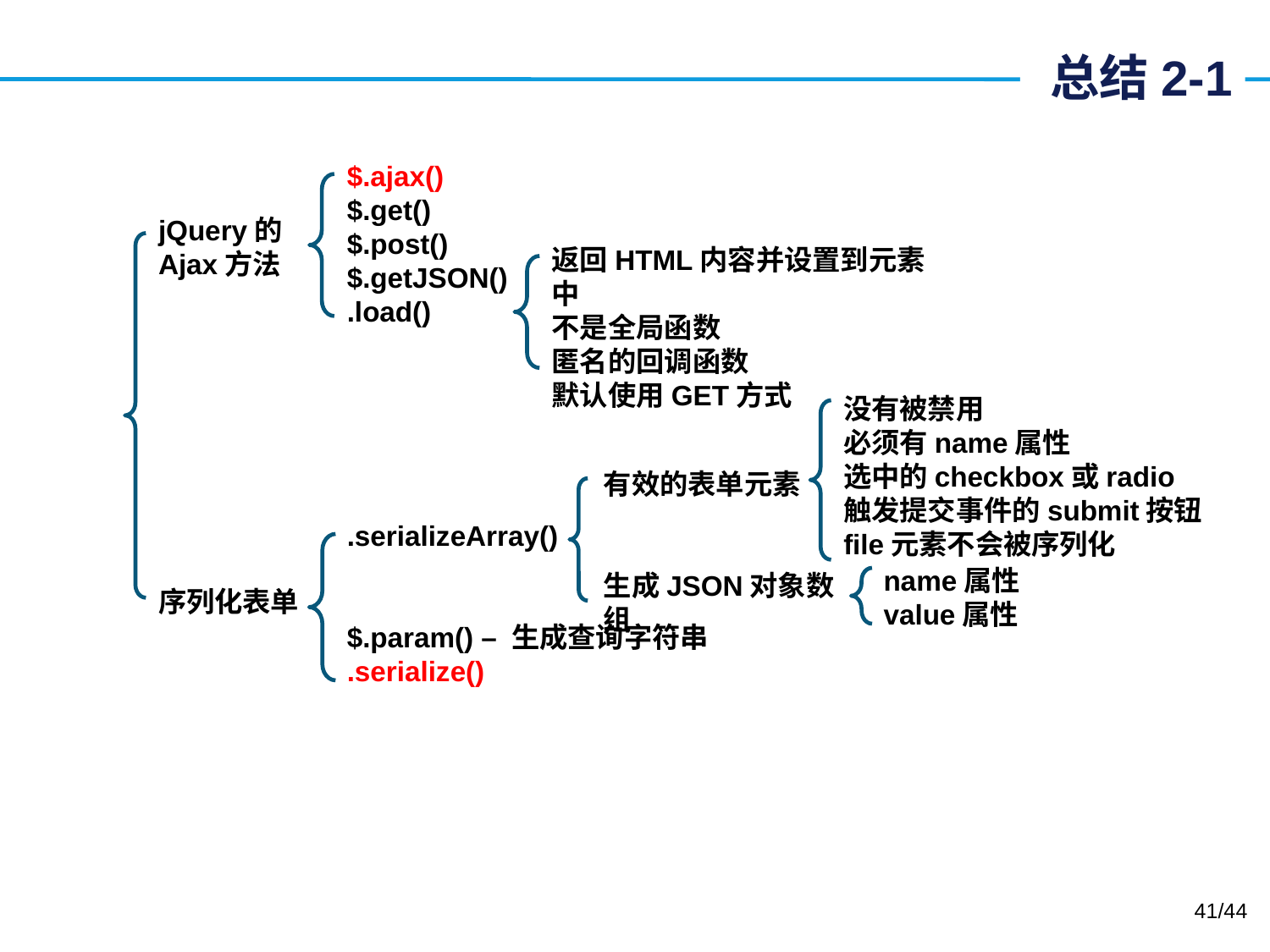

# 总结2-1
$.ajax()
$.get()
$.post()
$.getJSON()
.load()

jQuery的
Ajax方法

序列化表单

返回HTML内容并设置到元素中
不是全局函数
匿名的回调函数
默认使用GET方式

没有被禁用
必须有name属性
选中的checkbox或radio
触发提交事件的submit按钮
file元素不会被序列化

有效的表单元素

生成JSON对象数组

.serializeArray()

$.param() – 生成查询字符串
.serialize()

name属性
value属性

41/44